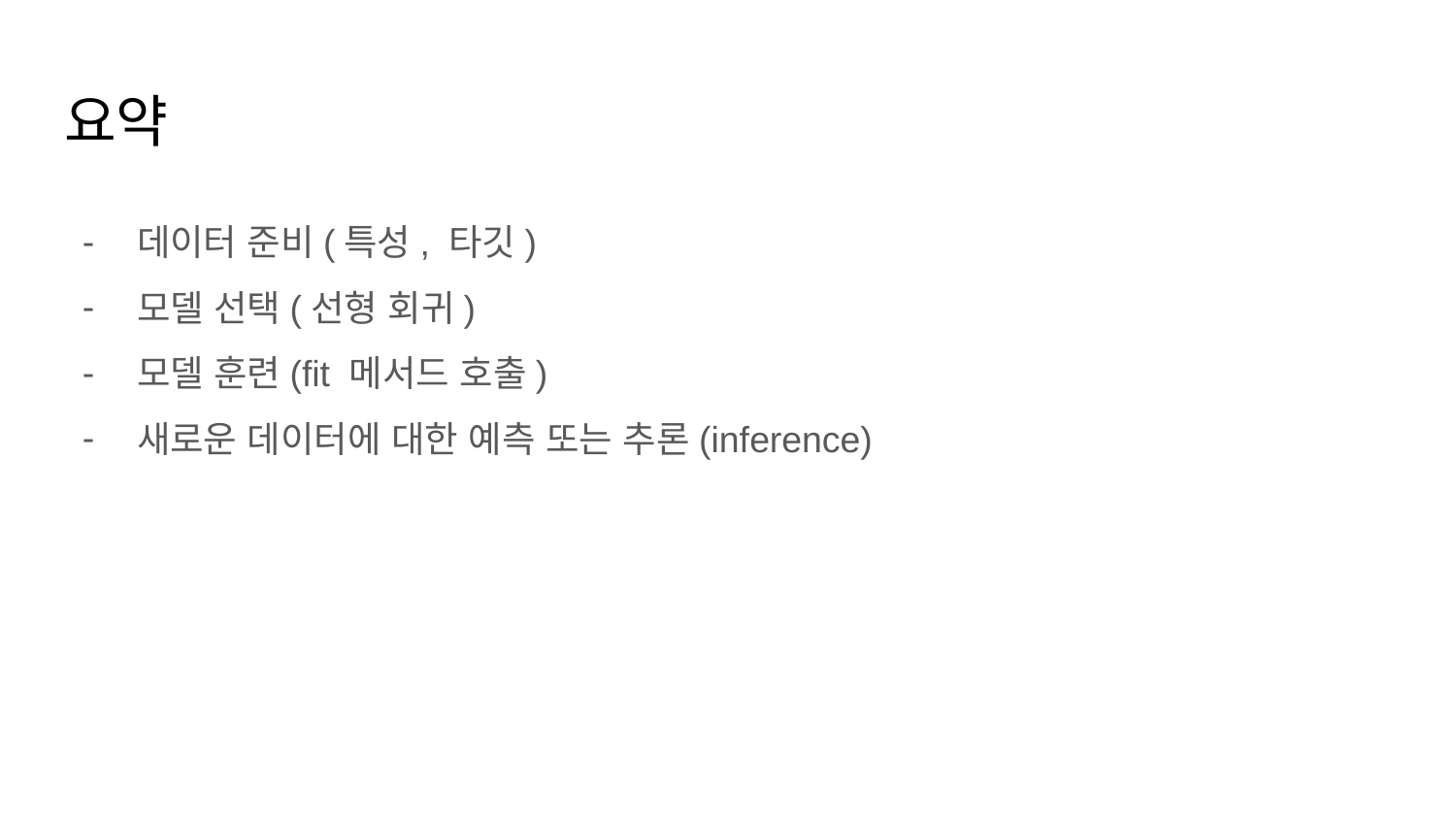

# 요약
데이터 준비(특성, 타깃)
모델 선택(선형 회귀)
모델 훈련(fit 메서드 호출)
새로운 데이터에 대한 예측 또는 추론(inference)